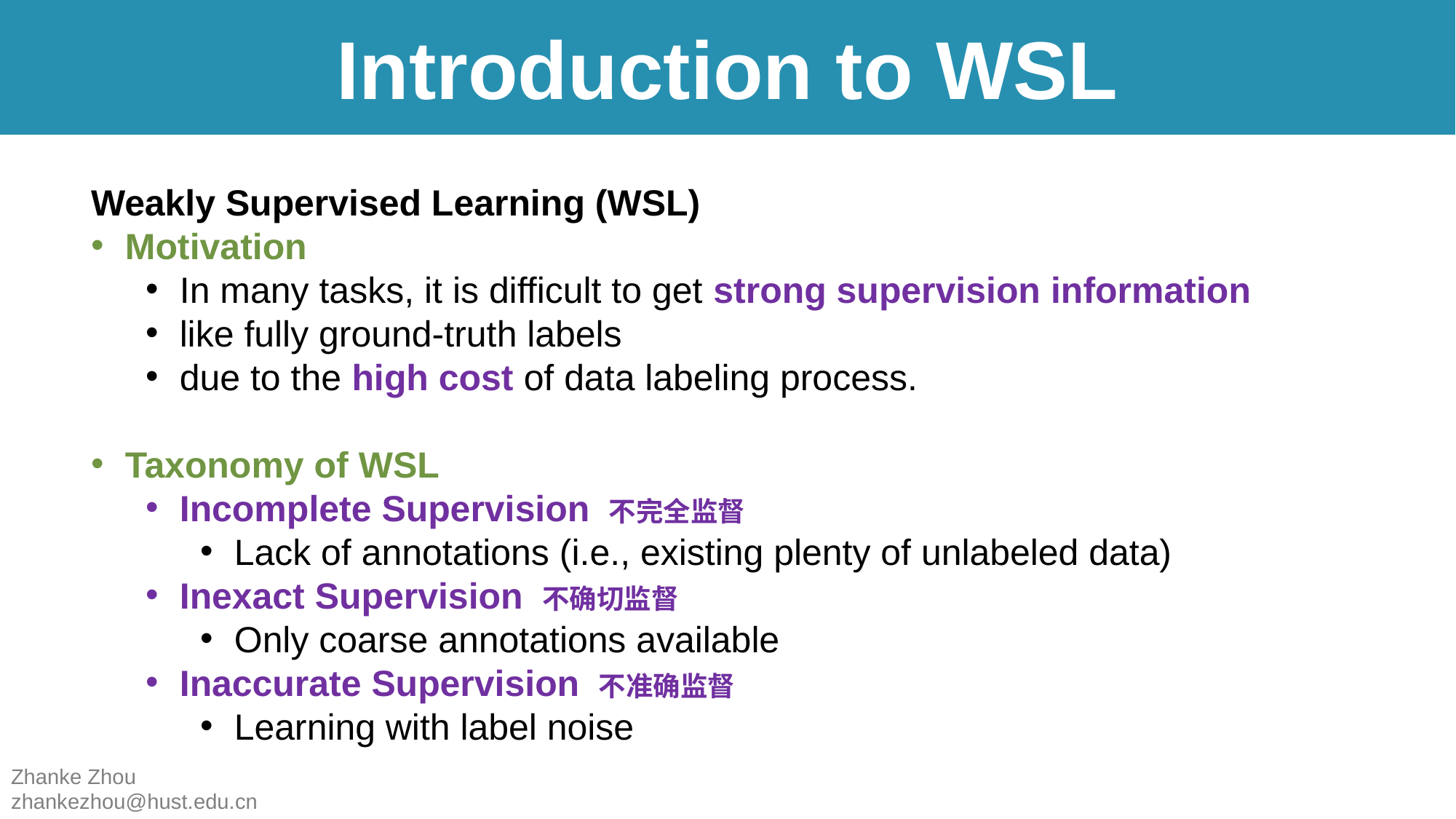

# Introduction to WSL
Weakly Supervised Learning (WSL)
Motivation
In many tasks, it is difficult to get strong supervision information
like fully ground-truth labels
due to the high cost of data labeling process.

Taxonomy of WSL
Incomplete Supervision 不完全监督
Lack of annotations (i.e., existing plenty of unlabeled data)
Inexact Supervision 不确切监督
Only coarse annotations available
Inaccurate Supervision 不准确监督
Learning with label noise
Zhanke Zhou
zhankezhou@hust.edu.cn